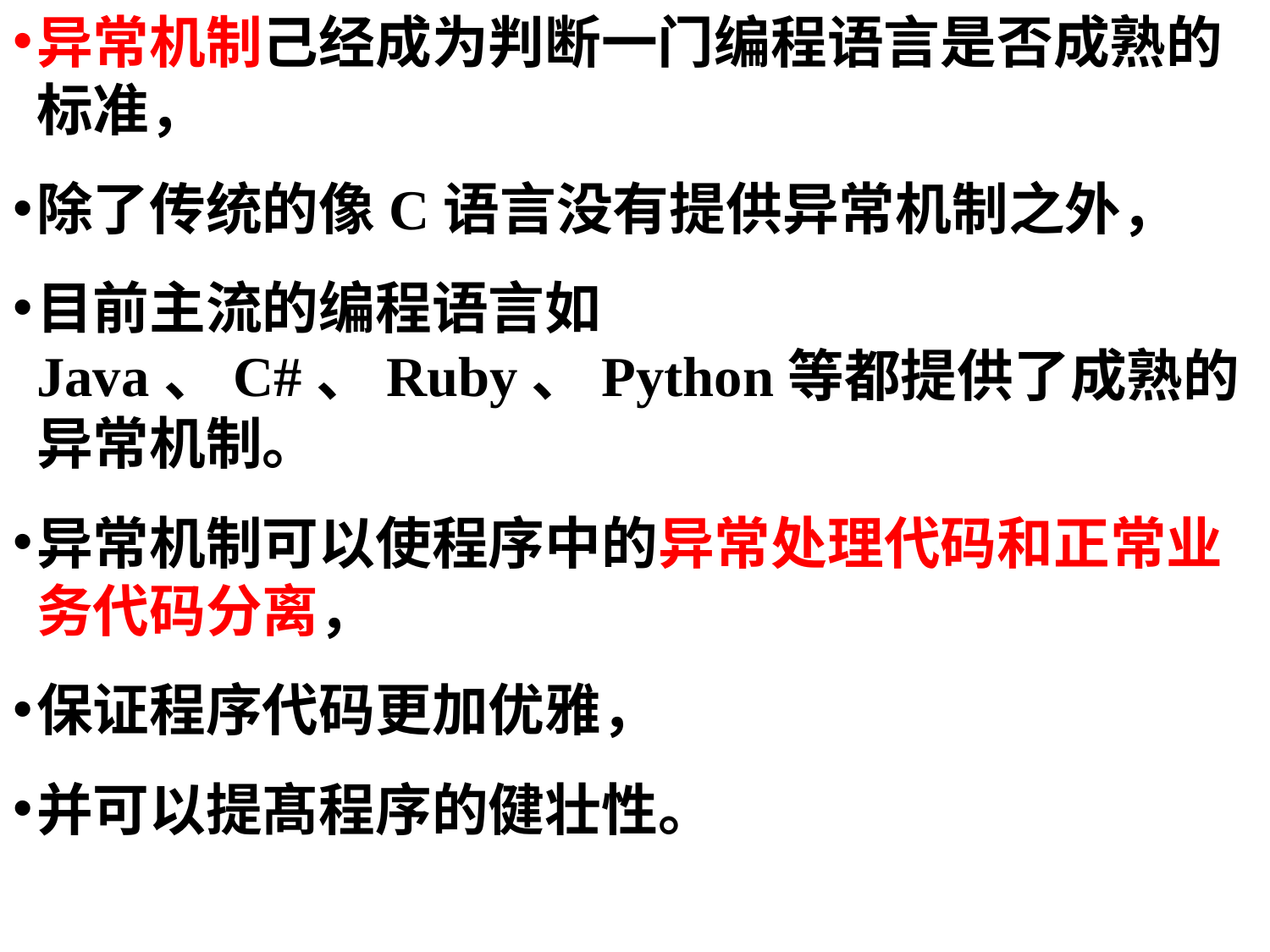

异常机制己经成为判断一门编程语言是否成熟的标准，
除了传统的像C语言没有提供异常机制之外，
目前主流的编程语言如Java、C#、Ruby、Python等都提供了成熟的异常机制。
异常机制可以使程序中的异常处理代码和正常业务代码分离，
保证程序代码更加优雅，
并可以提髙程序的健壮性。